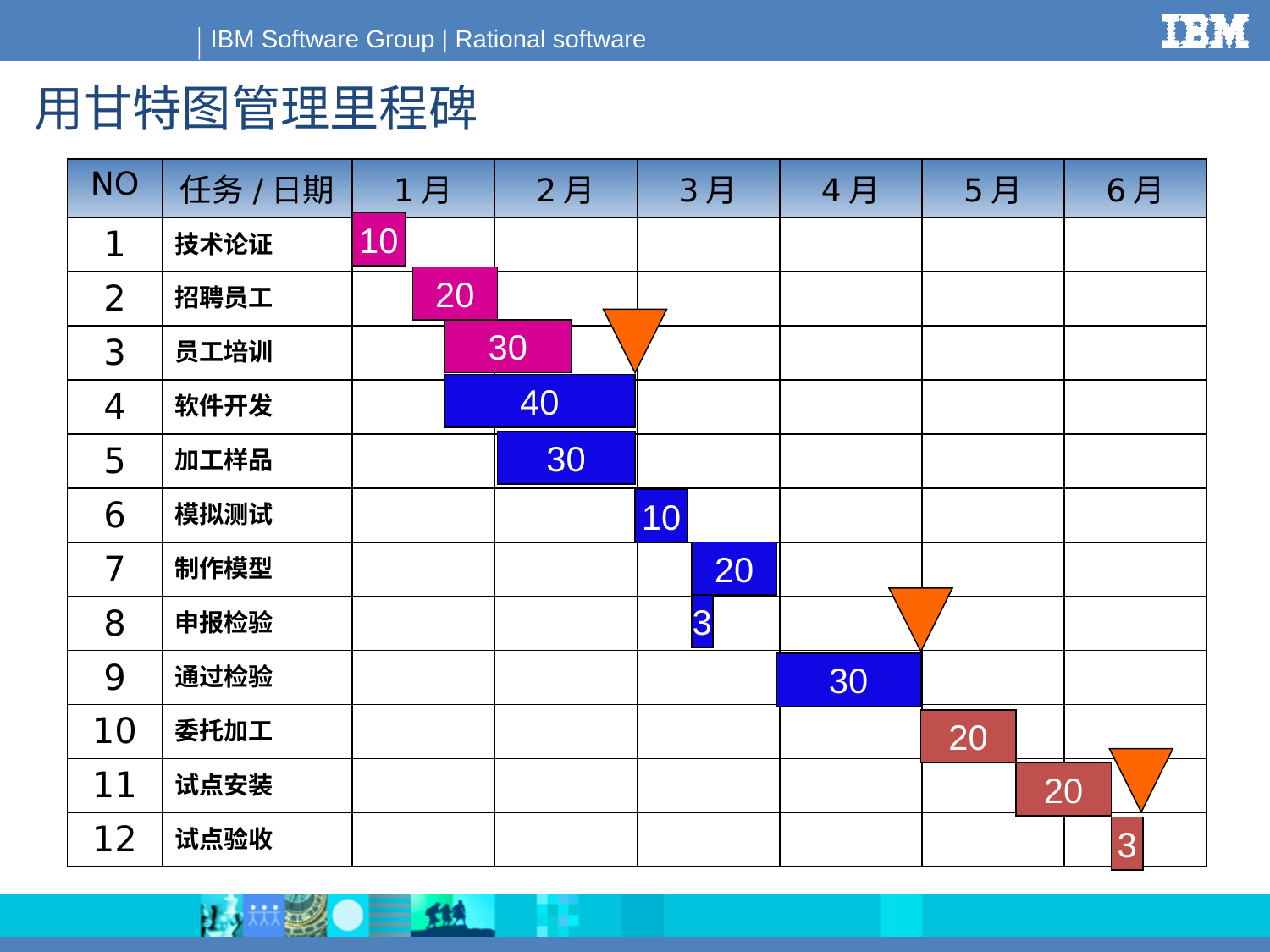

# 用甘特图管理里程碑
| NO | 任务/日期 | 1月 | 2月 | 3月 | 4月 | 5月 | 6月 |
| --- | --- | --- | --- | --- | --- | --- | --- |
| 1 | 技术论证 |  |  |  |  |  |  |
| 2 | 招聘员工 |  |  |  |  |  |  |
| 3 | 员工培训 |  |  |  |  |  |  |
| 4 | 软件开发 |  |  |  |  |  |  |
| 5 | 加工样品 |  |  |  |  |  |  |
| 6 | 模拟测试 |  |  |  |  |  |  |
| 7 | 制作模型 |  |  |  |  |  |  |
| 8 | 申报检验 |  |  |  |  |  |  |
| 9 | 通过检验 |  |  |  |  |  |  |
| 10 | 委托加工 |  |  |  |  |  |  |
| 11 | 试点安装 |  |  |  |  |  |  |
| 12 | 试点验收 |  |  |  |  |  |  |
10
20

30
40
30
10
20

3
30
20

20
3